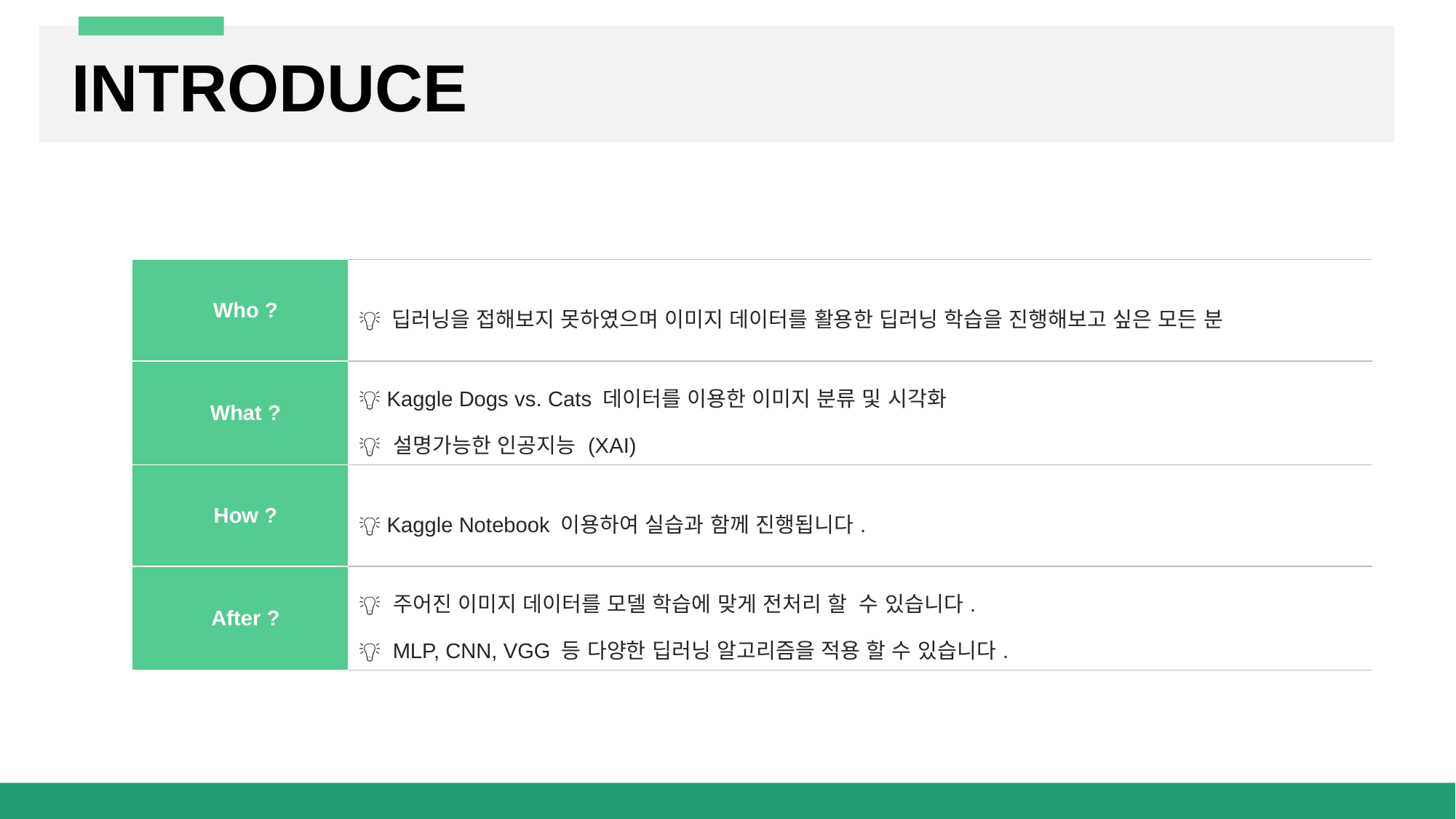

# INTRODUCE
| Who ? | 💡 딥러닝을 접해보지 못하였으며 이미지 데이터를 활용한 딥러닝 학습을 진행해보고 싶은 모든 분 |
| --- | --- |
| What ? | 💡 Kaggle Dogs vs. Cats 데이터를 이용한 이미지 분류 및 시각화 💡 설명가능한 인공지능 (XAI) |
| How ? | 💡 Kaggle Notebook 이용하여 실습과 함께 진행됩니다. |
| After ? | 💡 주어진 이미지 데이터를 모델 학습에 맞게 전처리 할 수 있습니다. 💡 MLP, CNN, VGG 등 다양한 딥러닝 알고리즘을 적용 할 수 있습니다. |